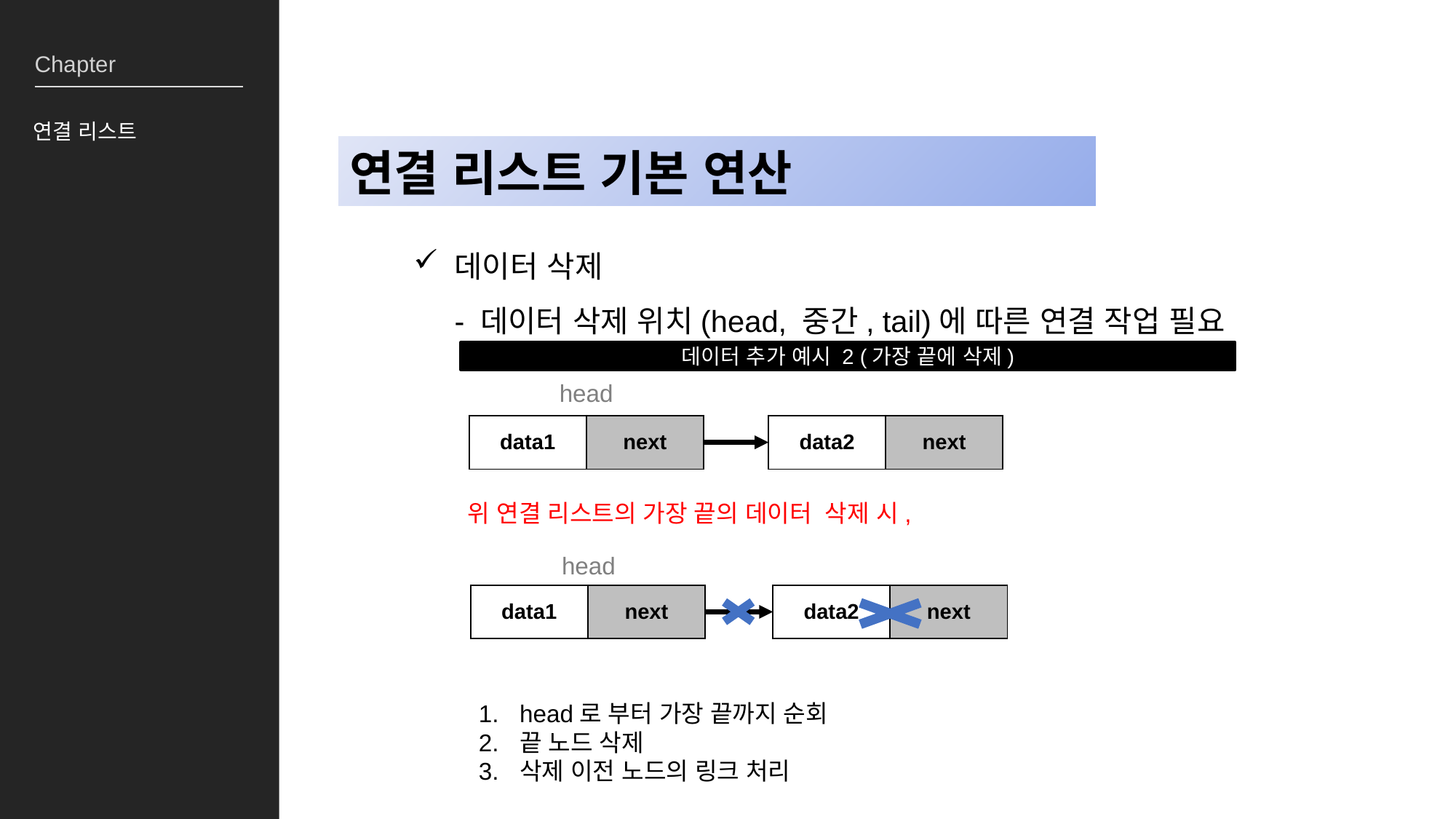

연결 리스트
연결 리스트 기본 연산
데이터 삭제
- 데이터 삭제 위치(head, 중간, tail)에 따른 연결 작업 필요
데이터 추가 예시 2 (가장 끝에 삭제)
head
| data1 | next |
| --- | --- |
| data2 | next |
| --- | --- |
위 연결 리스트의 가장 끝의 데이터  삭제 시,
head
| data1 | next |
| --- | --- |
| data2 | next |
| --- | --- |

head로 부터 가장 끝까지 순회
끝 노드 삭제
삭제 이전 노드의 링크 처리